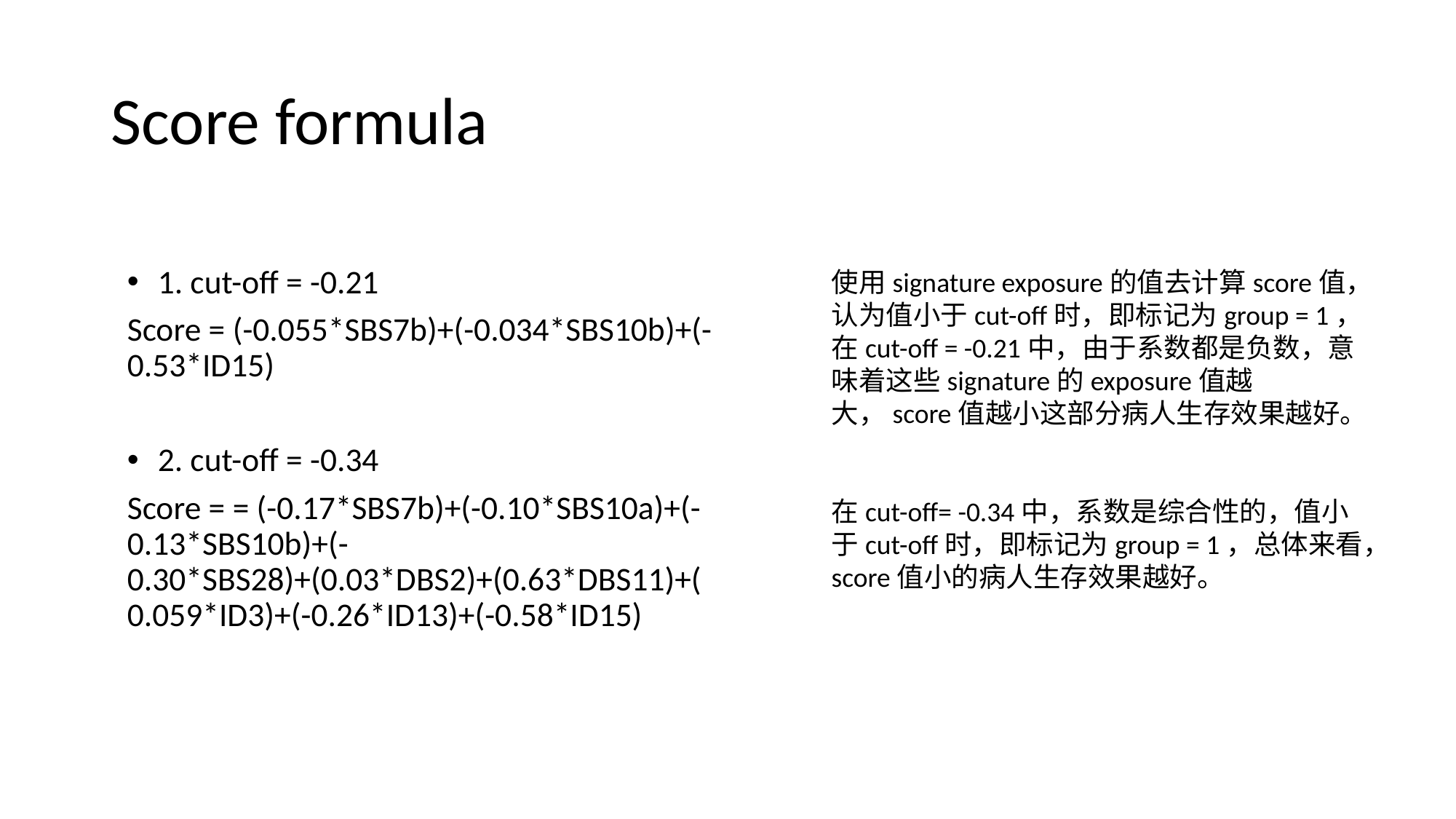

# Score formula
1. cut-off = -0.21
Score = (-0.055*SBS7b)+(-0.034*SBS10b)+(-0.53*ID15)

2. cut-off = -0.34
Score = = (-0.17*SBS7b)+(-0.10*SBS10a)+(-0.13*SBS10b)+(-0.30*SBS28)+(0.03*DBS2)+(0.63*DBS11)+(0.059*ID3)+(-0.26*ID13)+(-0.58*ID15)

使用signature exposure的值去计算score值，认为值小于cut-off时，即标记为group = 1，
在cut-off = -0.21中，由于系数都是负数，意味着这些signature的exposure值越大，score值越小这部分病人生存效果越好。

在cut-off= -0.34中，系数是综合性的，值小于cut-off时，即标记为group = 1，总体来看，score值小的病人生存效果越好。